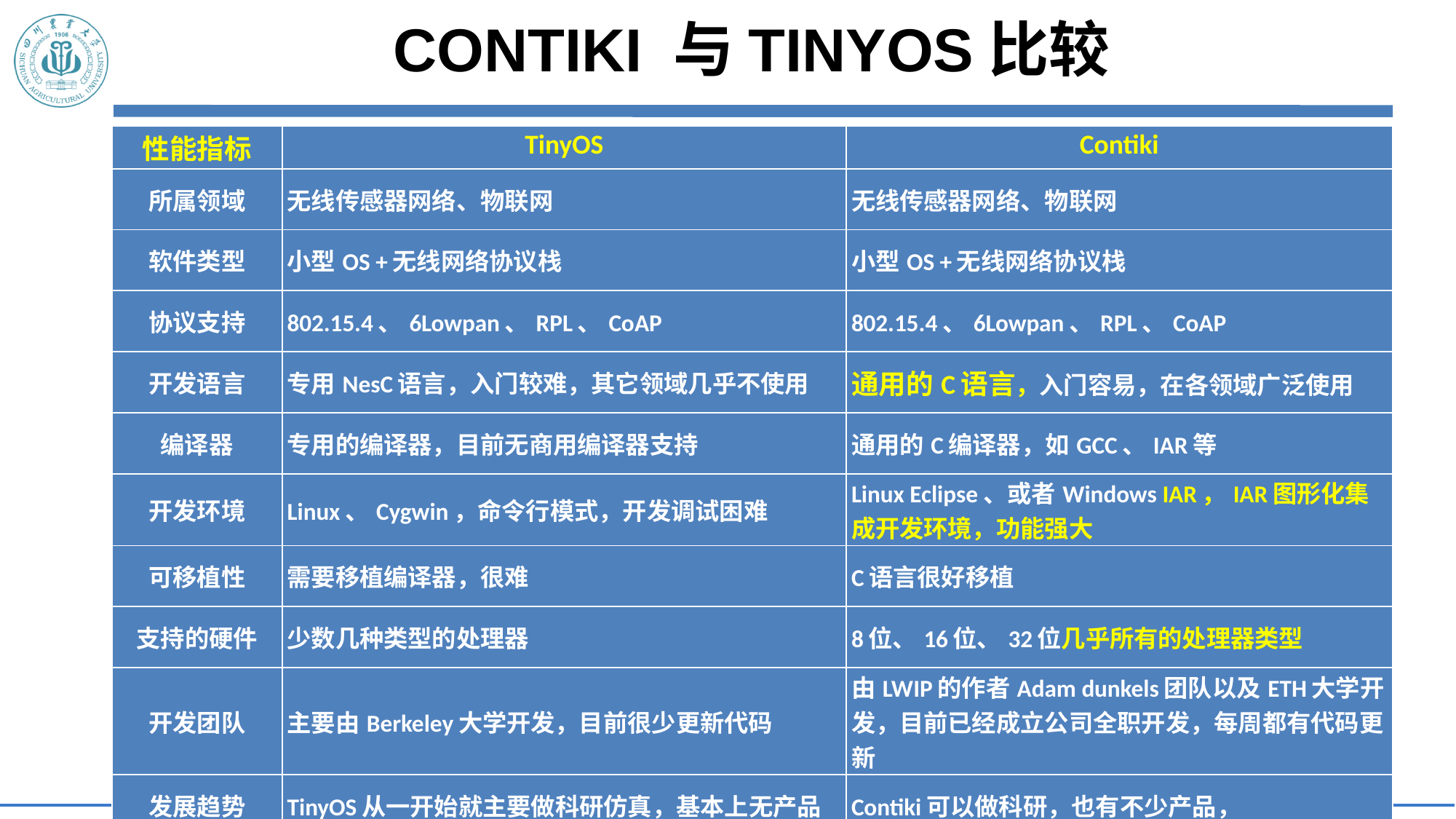

# Contiki 与tinyos比较
| 性能指标 | TinyOS | Contiki |
| --- | --- | --- |
| 所属领域 | 无线传感器网络、物联网 | 无线传感器网络、物联网 |
| 软件类型 | 小型OS +无线网络协议栈 | 小型OS +无线网络协议栈 |
| 协议支持 | 802.15.4、6Lowpan、RPL、CoAP | 802.15.4、6Lowpan、RPL、CoAP |
| 开发语言 | 专用NesC语言，入门较难，其它领域几乎不使用 | 通用的C语言，入门容易，在各领域广泛使用 |
| 编译器 | 专用的编译器，目前无商用编译器支持 | 通用的C编译器，如GCC、IAR等 |
| 开发环境 | Linux、Cygwin，命令行模式，开发调试困难 | Linux Eclipse、或者Windows IAR，IAR图形化集成开发环境，功能强大 |
| 可移植性 | 需要移植编译器，很难 | C语言很好移植 |
| 支持的硬件 | 少数几种类型的处理器 | 8位、16位、32位几乎所有的处理器类型 |
| 开发团队 | 主要由Berkeley大学开发，目前很少更新代码 | 由LWIP的作者Adam dunkels团队以及ETH大学开发，目前已经成立公司全职开发，每周都有代码更新 |
| 发展趋势 | TinyOS从一开始就主要做科研仿真，基本上无产品 | Contiki可以做科研，也有不少产品， |